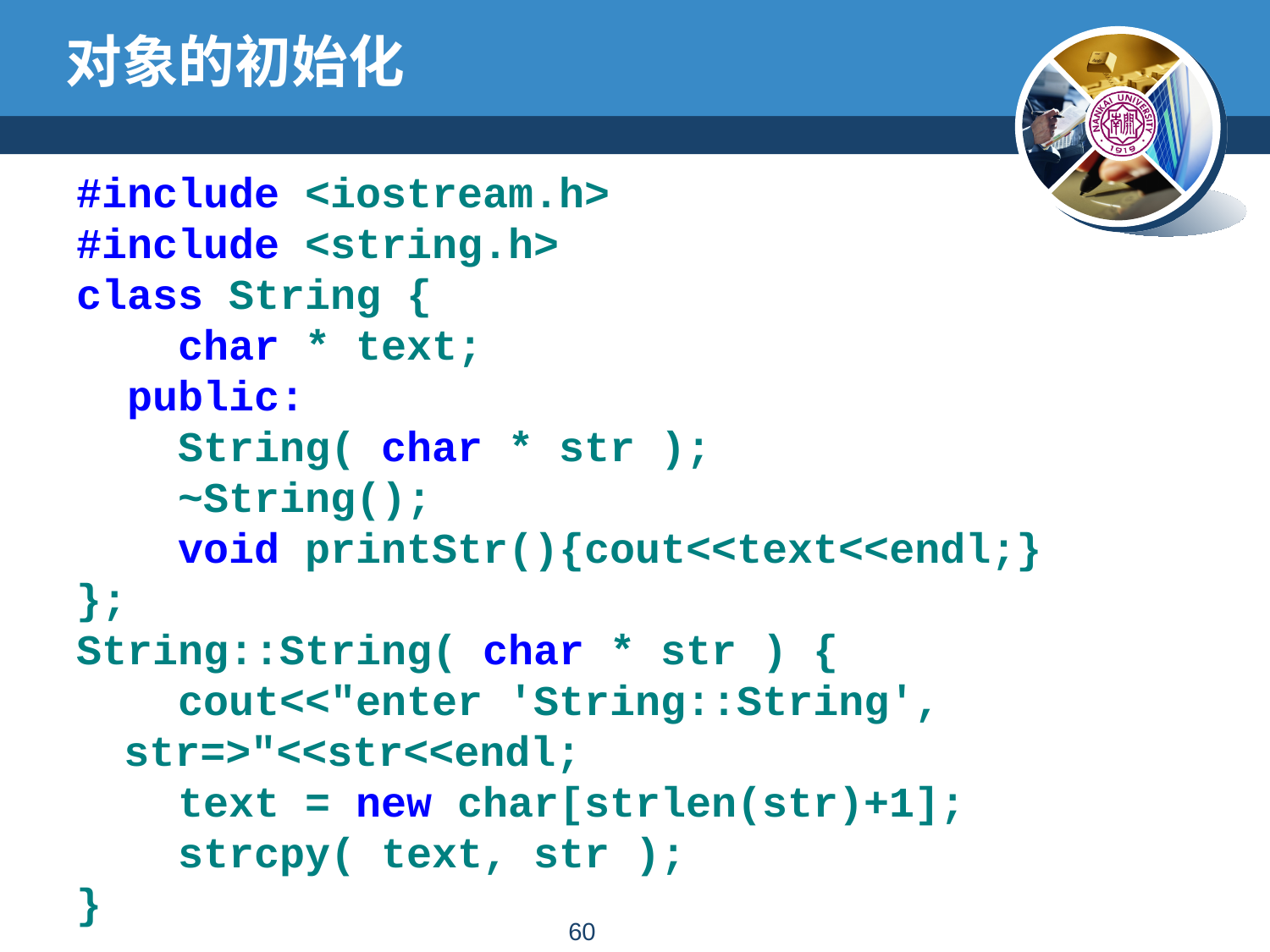

# 对象的初始化
#include <iostream.h>
#include <string.h>
class String {
    char * text;
  public:
    String( char * str );
    ~String();
    void printStr(){cout<<text<<endl;}
};
String::String( char * str ) {
    cout<<"enter 'String::String', str=>"<<str<<endl;
    text = new char[strlen(str)+1];
    strcpy( text, str );
}
60